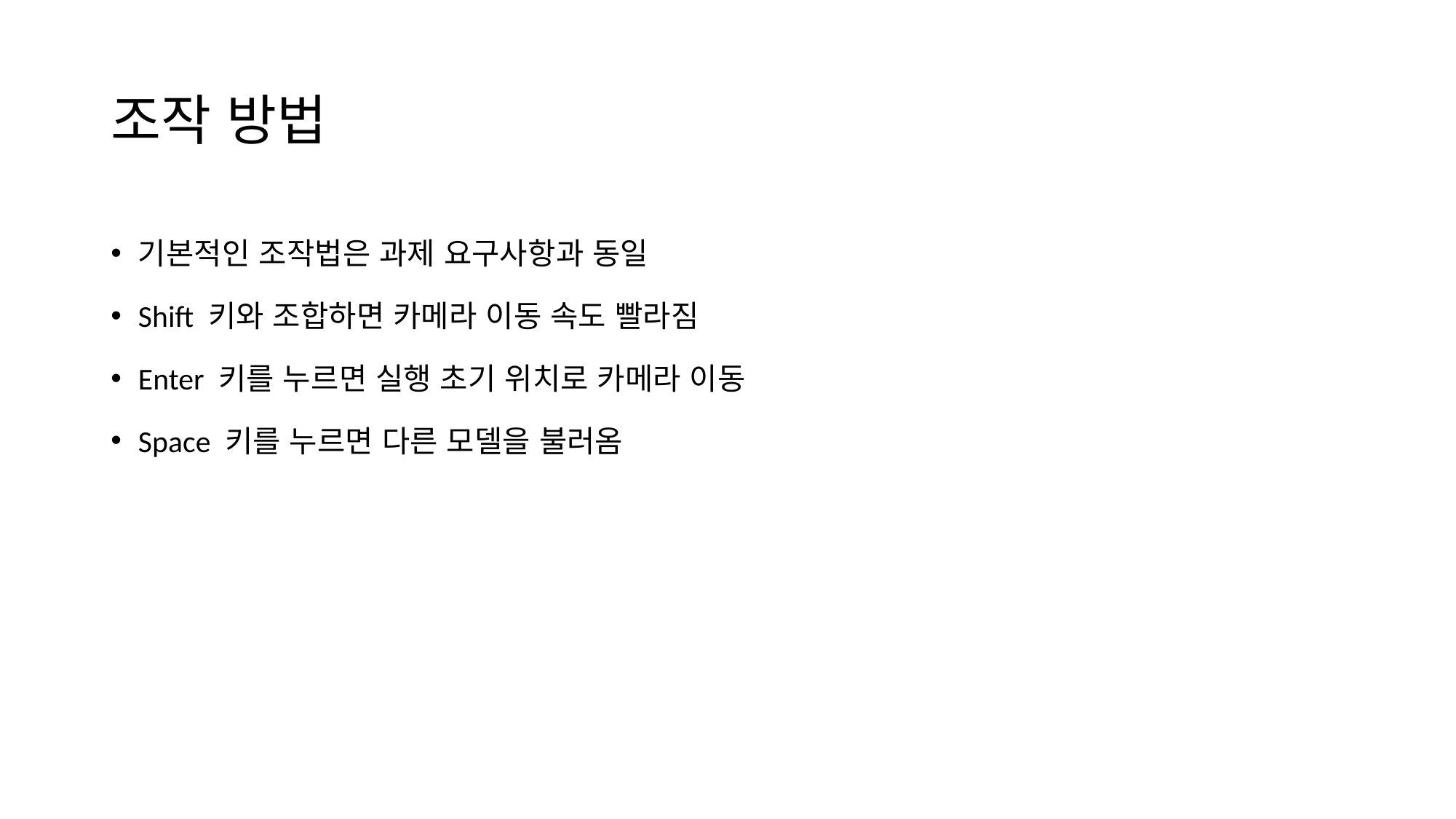

# 조작 방법
기본적인 조작법은 과제 요구사항과 동일
Shift 키와 조합하면 카메라 이동 속도 빨라짐
Enter 키를 누르면 실행 초기 위치로 카메라 이동
Space 키를 누르면 다른 모델을 불러옴